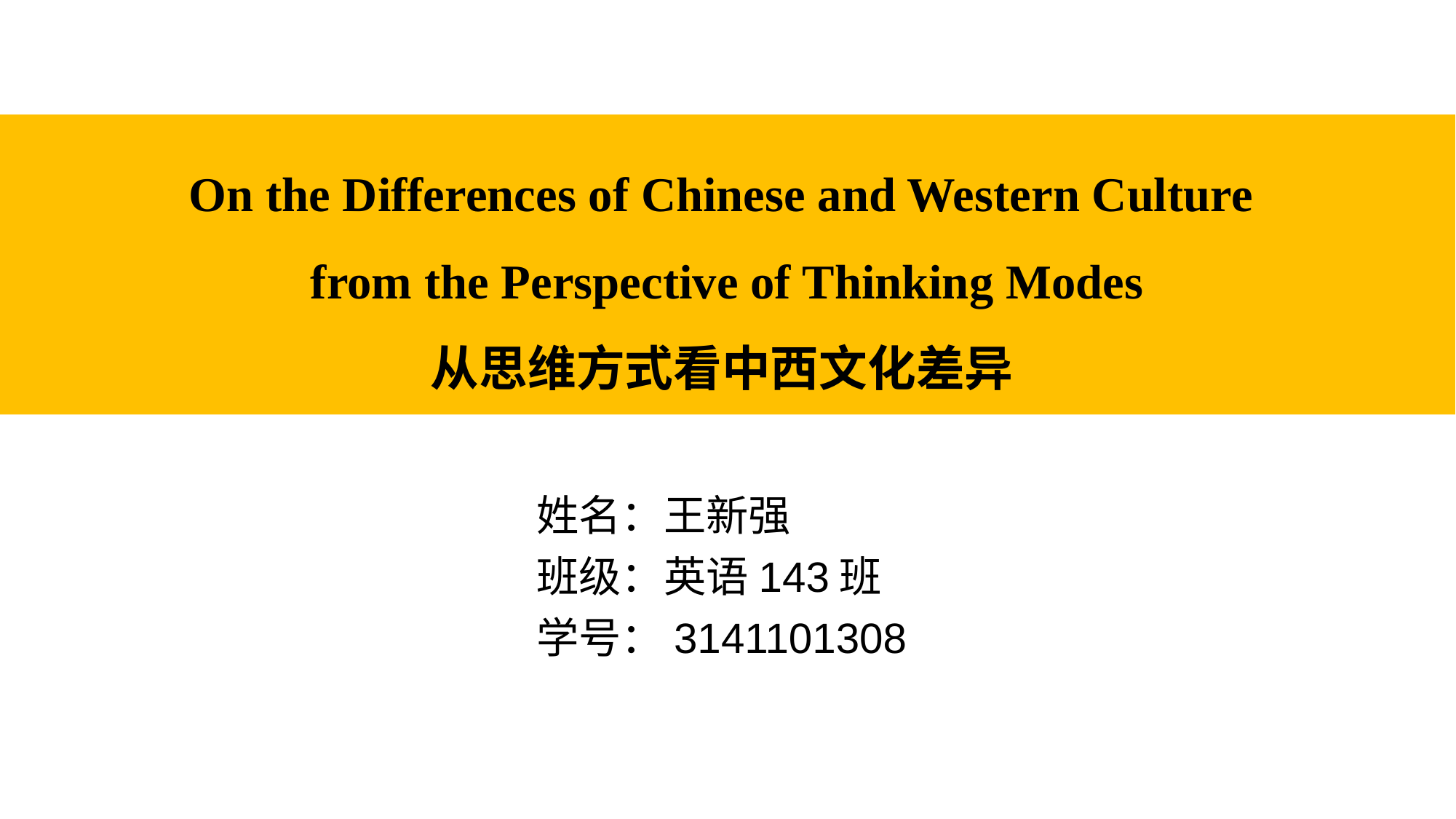

# On the Differences of Chinese and Western Culture from the Perspective of Thinking Modes 从思维方式看中西文化差异
姓名：王新强
班级：英语143班
学号：3141101308